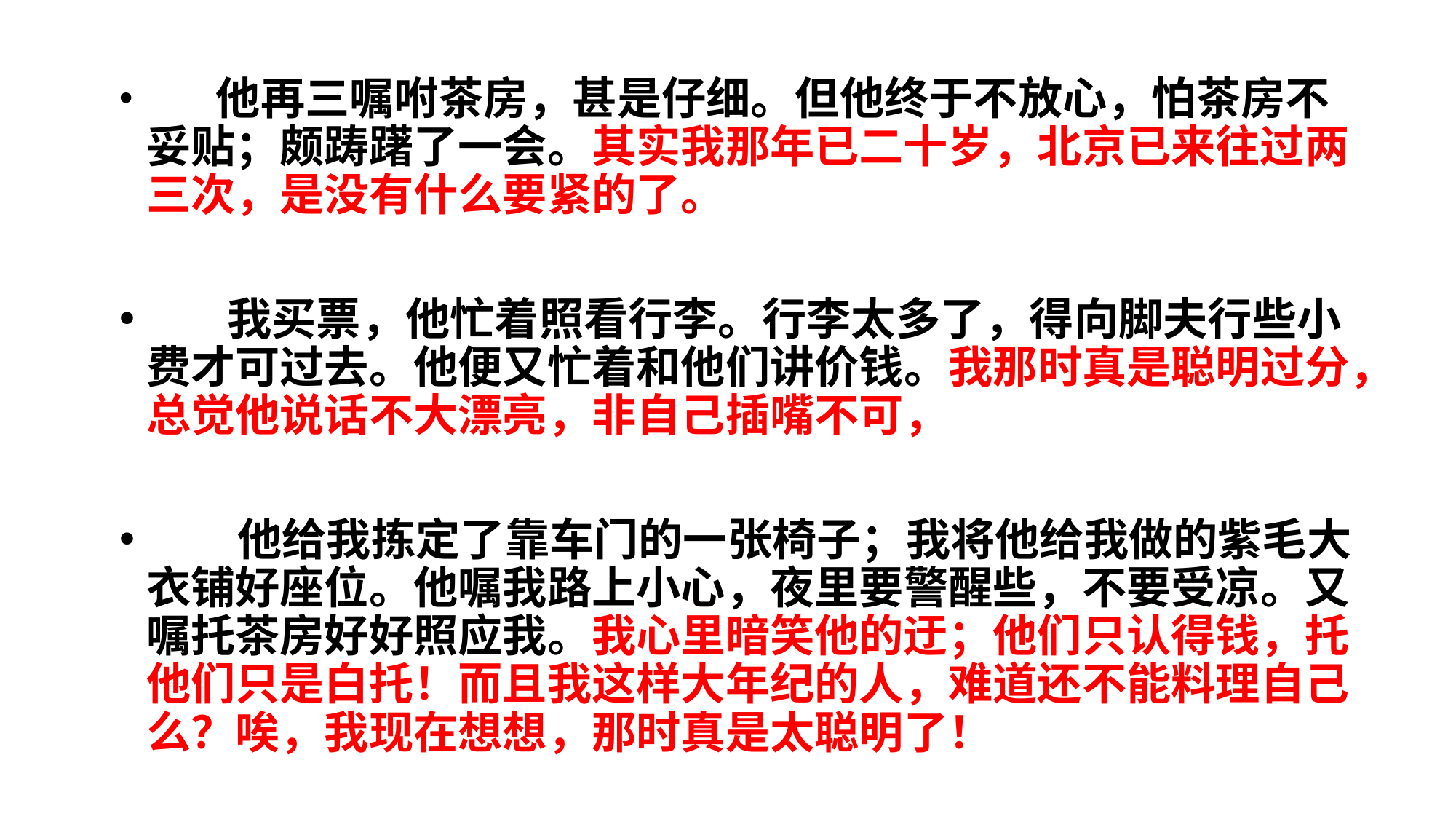

他再三嘱咐茶房，甚是仔细。但他终于不放心，怕茶房不妥贴；颇踌躇了一会。其实我那年已二十岁，北京已来往过两三次，是没有什么要紧的了。

       我买票，他忙着照看行李。行李太多了，得向脚夫行些小费才可过去。他便又忙着和他们讲价钱。我那时真是聪明过分，总觉他说话不大漂亮，非自己插嘴不可，

        他给我拣定了靠车门的一张椅子；我将他给我做的紫毛大衣铺好座位。他嘱我路上小心，夜里要警醒些，不要受凉。又嘱托茶房好好照应我。我心里暗笑他的迂；他们只认得钱，托他们只是白托！而且我这样大年纪的人，难道还不能料理自己么？唉，我现在想想，那时真是太聪明了！